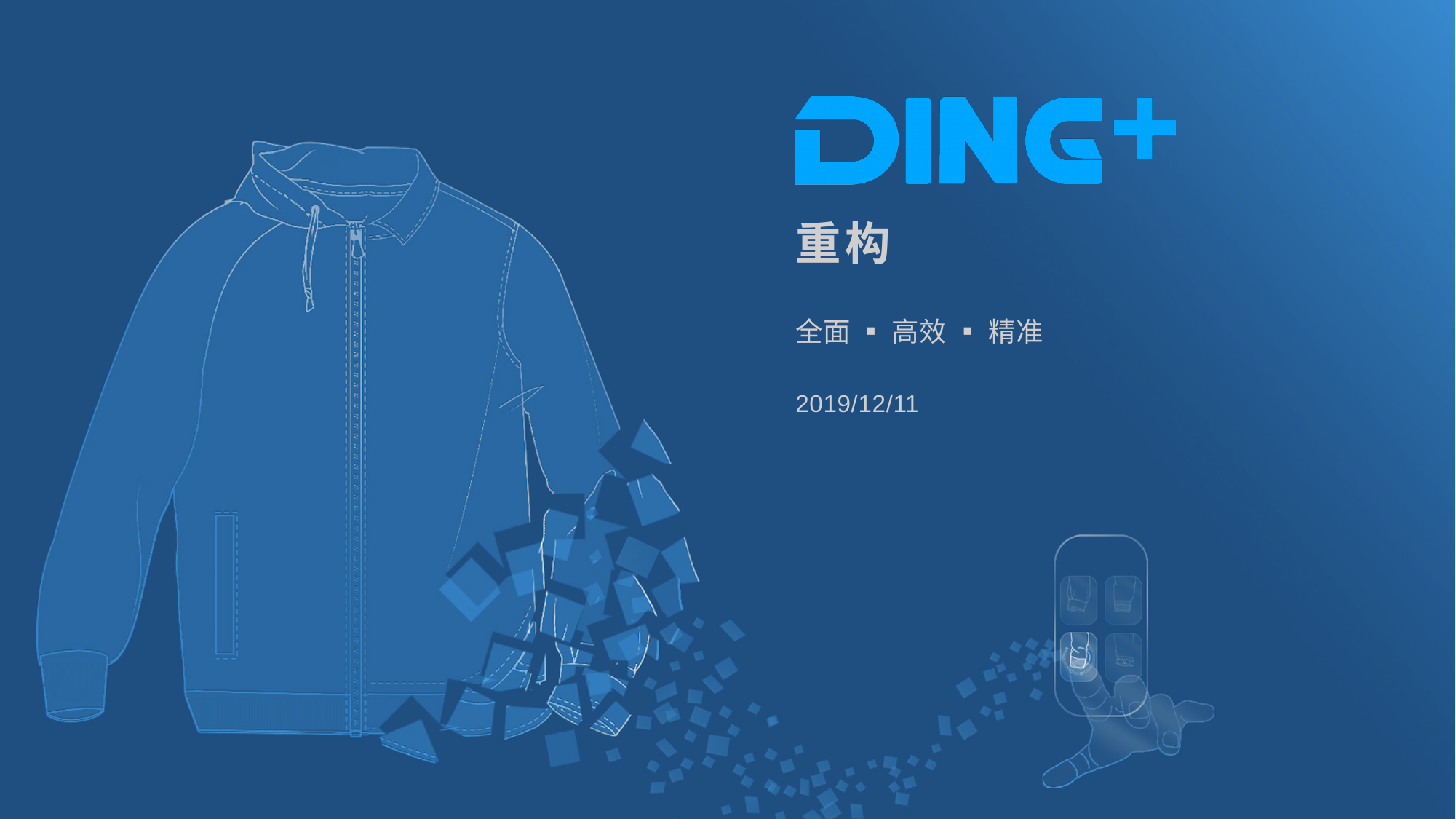

# 重构
全面 ▪ 高效 ▪ 精准
2019/12/11